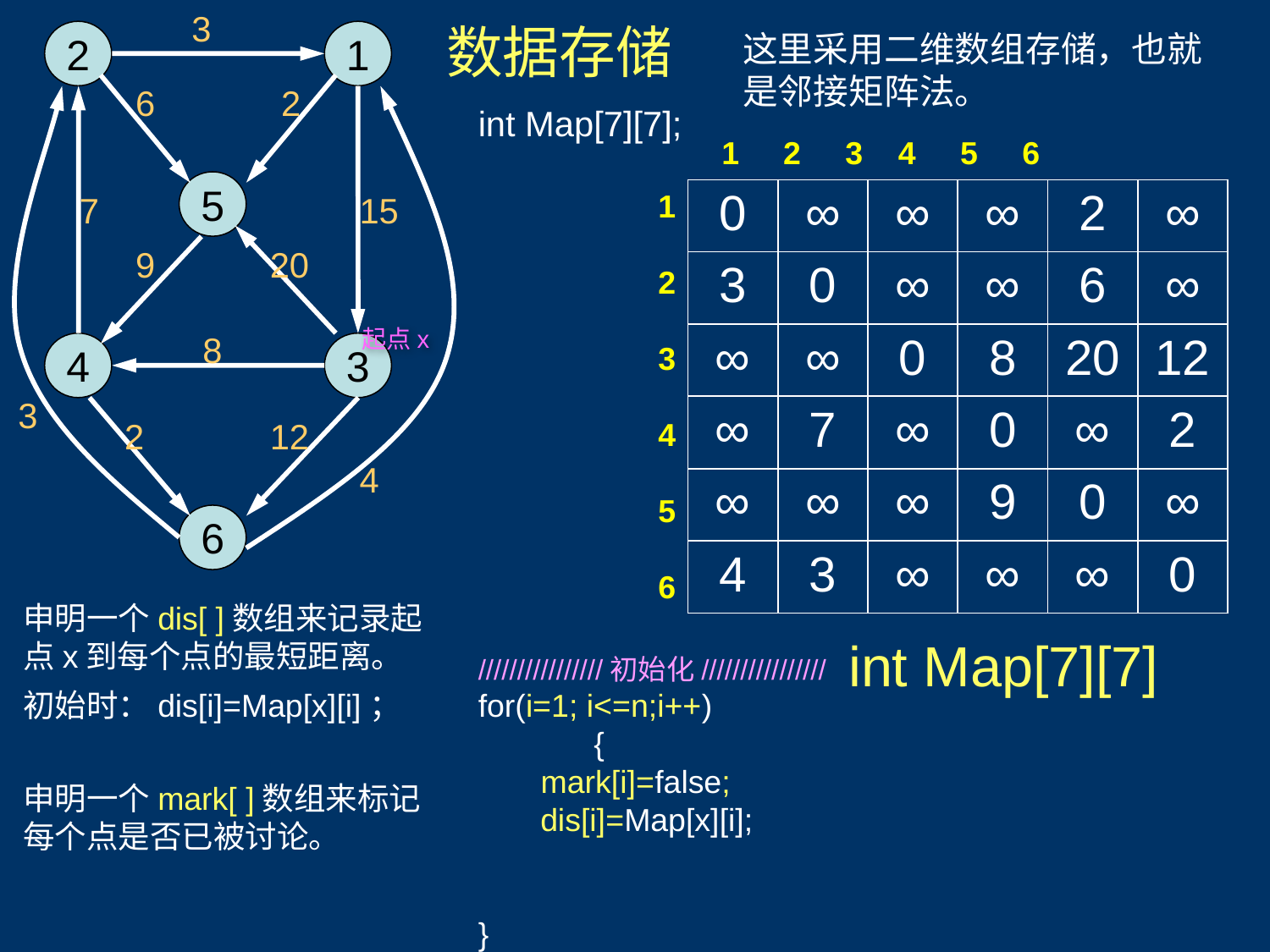

3
2
1

6

2

5
7
15

9
20
8
4
3

3

2
12
4
6
数据存储
这里采用二维数组存储，也就是邻接矩阵法。
int Map[7][7];
1     2     3    4     5     6
1
2
3
4
5
6
| 0 | ∞ | ∞ | ∞ | 2 | ∞ |
| --- | --- | --- | --- | --- | --- |
| 3 | 0 | ∞ | ∞ | 6 | ∞ |
| ∞ | ∞ | 0 | 8 | 20 | 12 |
| ∞ | 7 | ∞ | 0 | ∞ | 2 |
| ∞ | ∞ | ∞ | 9 | 0 | ∞ |
| 4 | 3 | ∞ | ∞ | ∞ | 0 |
起点x
申明一个dis[ ]数组来记录起点x到每个点的最短距离。
初始时：dis[i]=Map[x][i]；
int Map[7][7]
////////////////初始化////////////////
for(i=1; i<=n;i++)                                 {
        mark[i]=false;
       dis[i]=Map[x][i];
}
 mark[x]=true;
申明一个mark[ ]数组来标记每个点是否已被讨论。